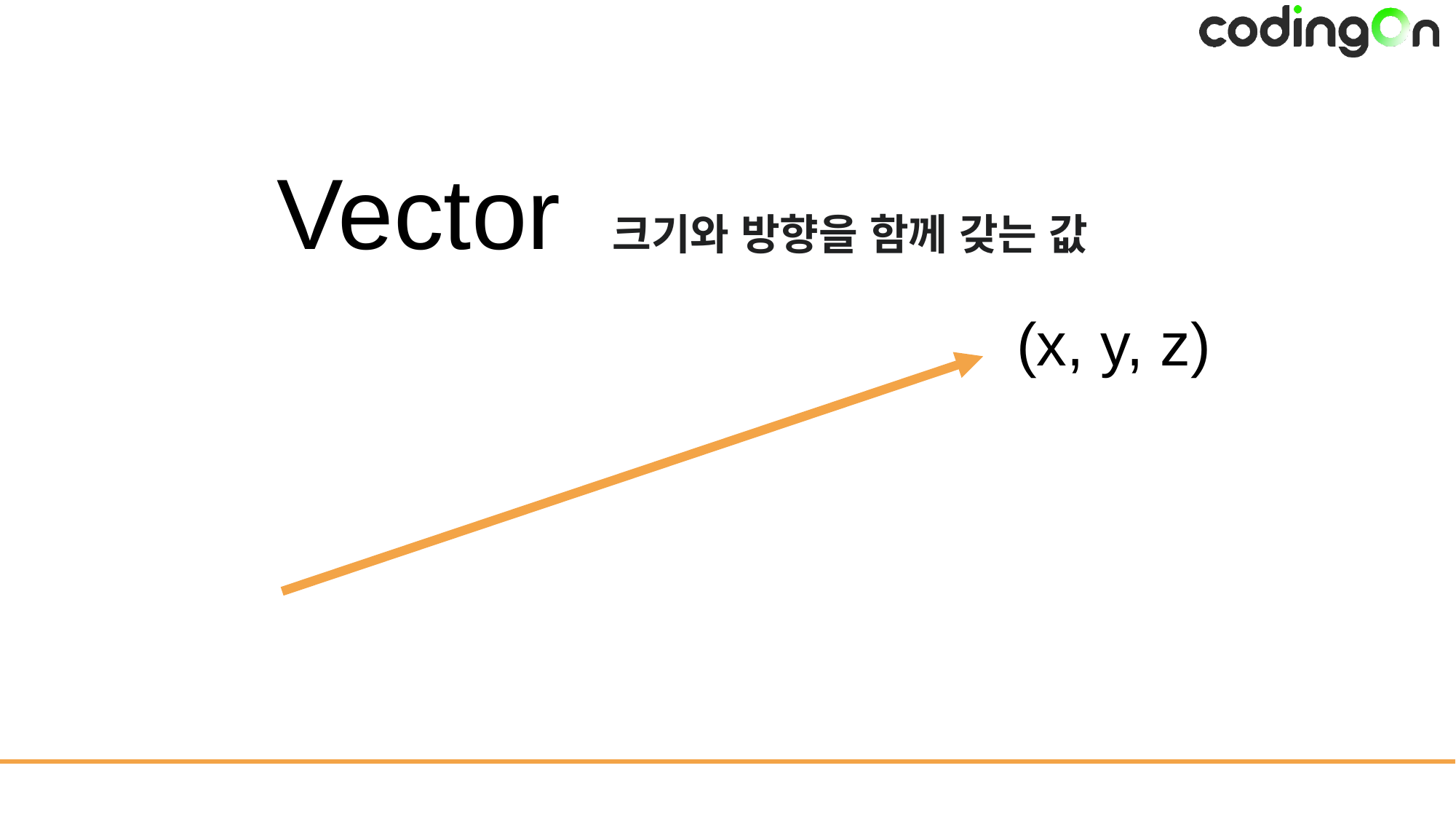

# Vector
크기와 방향을 함께 갖는 값
(x, y, z)